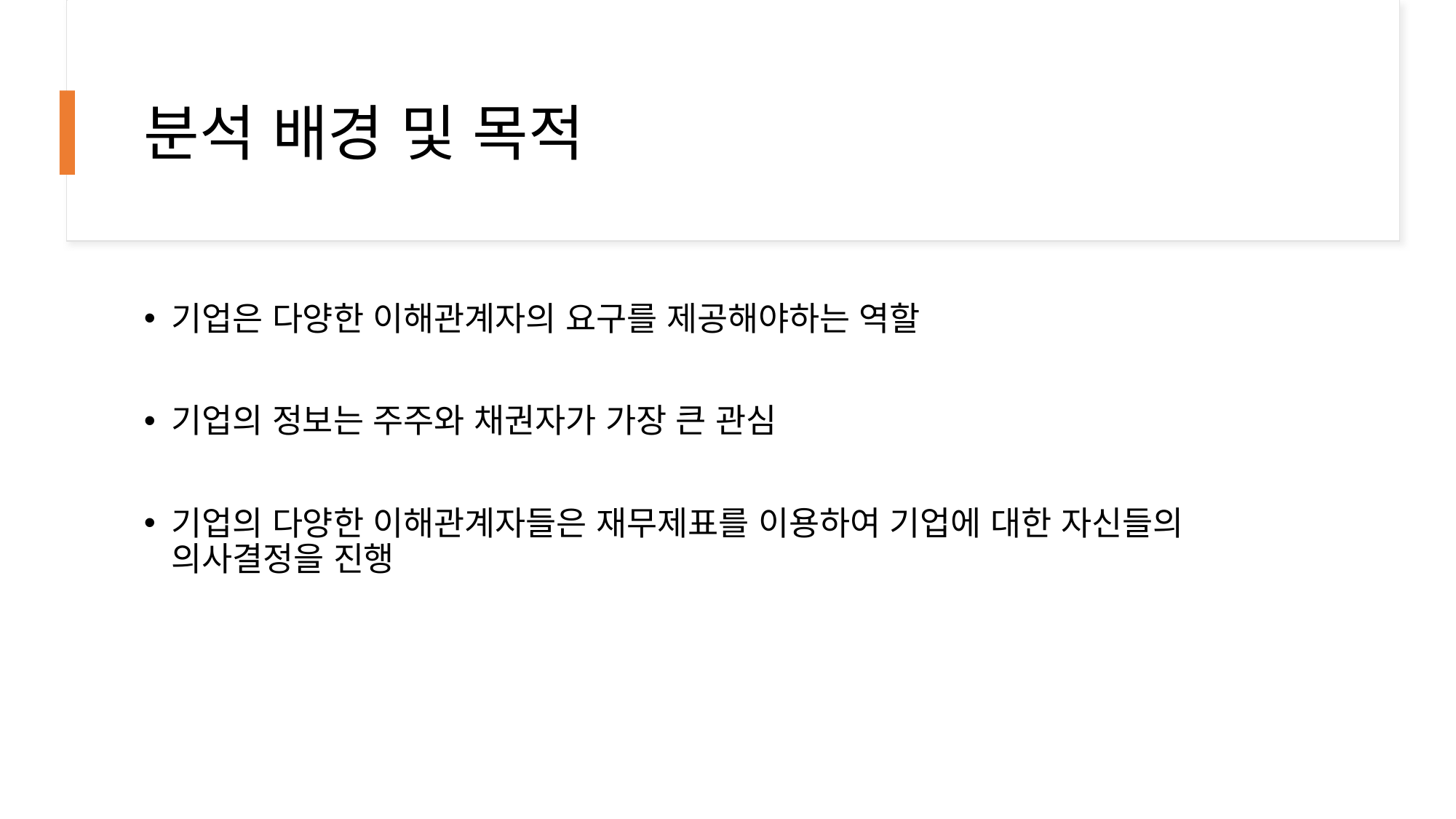

# 분석 배경 및 목적

기업은 다양한 이해관계자의 요구를 제공해야하는 역할

기업의 정보는 주주와 채권자가 가장 큰 관심

기업의 다양한 이해관계자들은 재무제표를 이용하여 기업에 대한 자신들의 의사결정을 진행